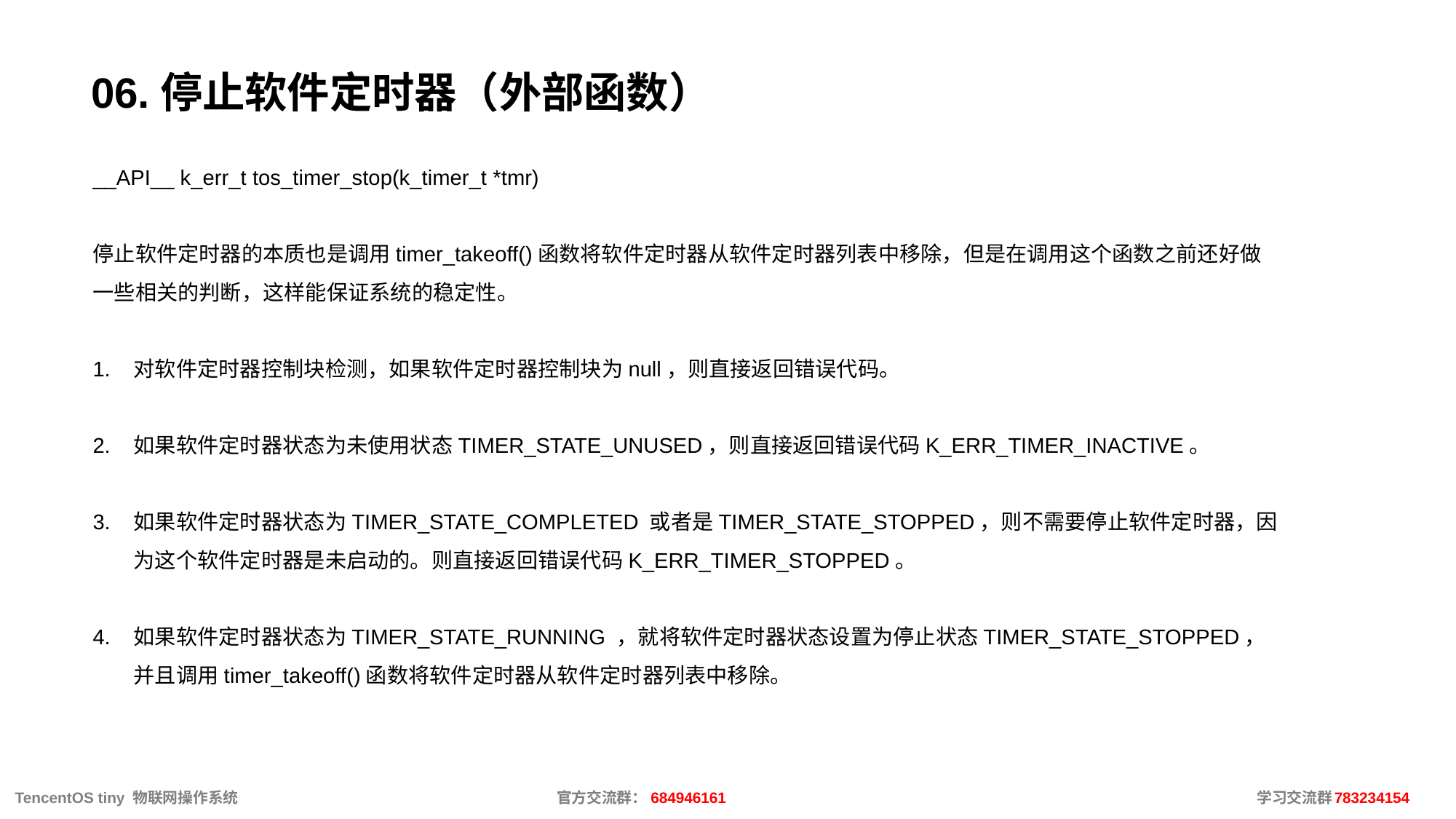

# 06.停止软件定时器（外部函数）
__API__ k_err_t tos_timer_stop(k_timer_t *tmr)

停止软件定时器的本质也是调用timer_takeoff()函数将软件定时器从软件定时器列表中移除，但是在调用这个函数之前还好做一些相关的判断，这样能保证系统的稳定性。

对软件定时器控制块检测，如果软件定时器控制块为null，则直接返回错误代码。

如果软件定时器状态为未使用状态TIMER_STATE_UNUSED，则直接返回错误代码K_ERR_TIMER_INACTIVE。

如果软件定时器状态为TIMER_STATE_COMPLETED 或者是TIMER_STATE_STOPPED，则不需要停止软件定时器，因为这个软件定时器是未启动的。则直接返回错误代码K_ERR_TIMER_STOPPED。

如果软件定时器状态为TIMER_STATE_RUNNING ，就将软件定时器状态设置为停止状态TIMER_STATE_STOPPED，并且调用timer_takeoff()函数将软件定时器从软件定时器列表中移除。

 TencentOS tiny 物联网操作系统			官方交流群：684946161					          学习交流群：783234154